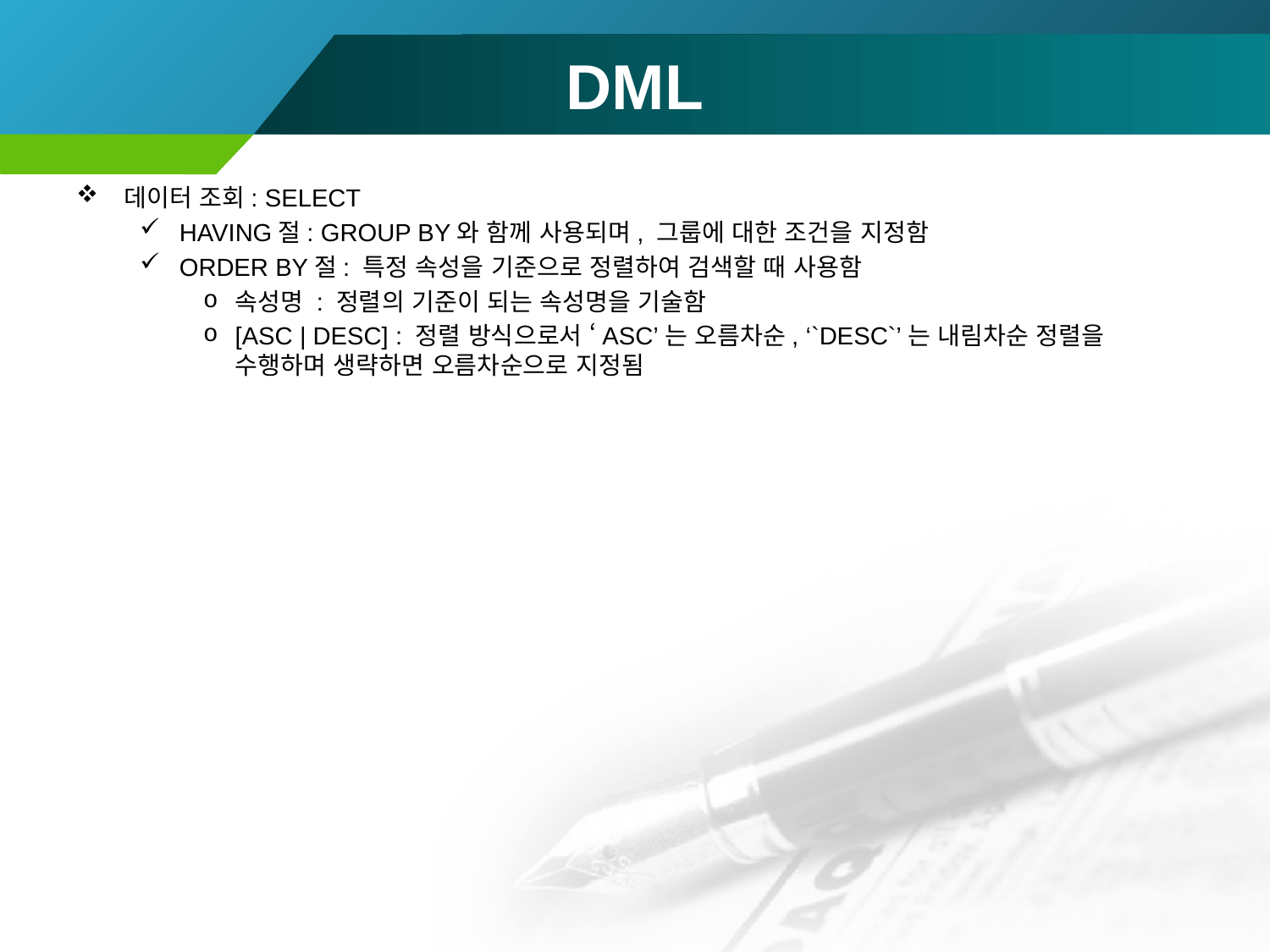

# DML
데이터 조회: SELECT
HAVING절: GROUP BY와 함께 사용되며, 그룹에 대한 조건을 지정함
ORDER BY절: 특정 속성을 기준으로 정렬하여 검색할 때 사용함
속성명 : 정렬의 기준이 되는 속성명을 기술함
[ASC | DESC] : 정렬 방식으로서 ‘ASC’는 오름차순, ‘`DESC`’는 내림차순 정렬을 수행하며 생략하면 오름차순으로 지정됨